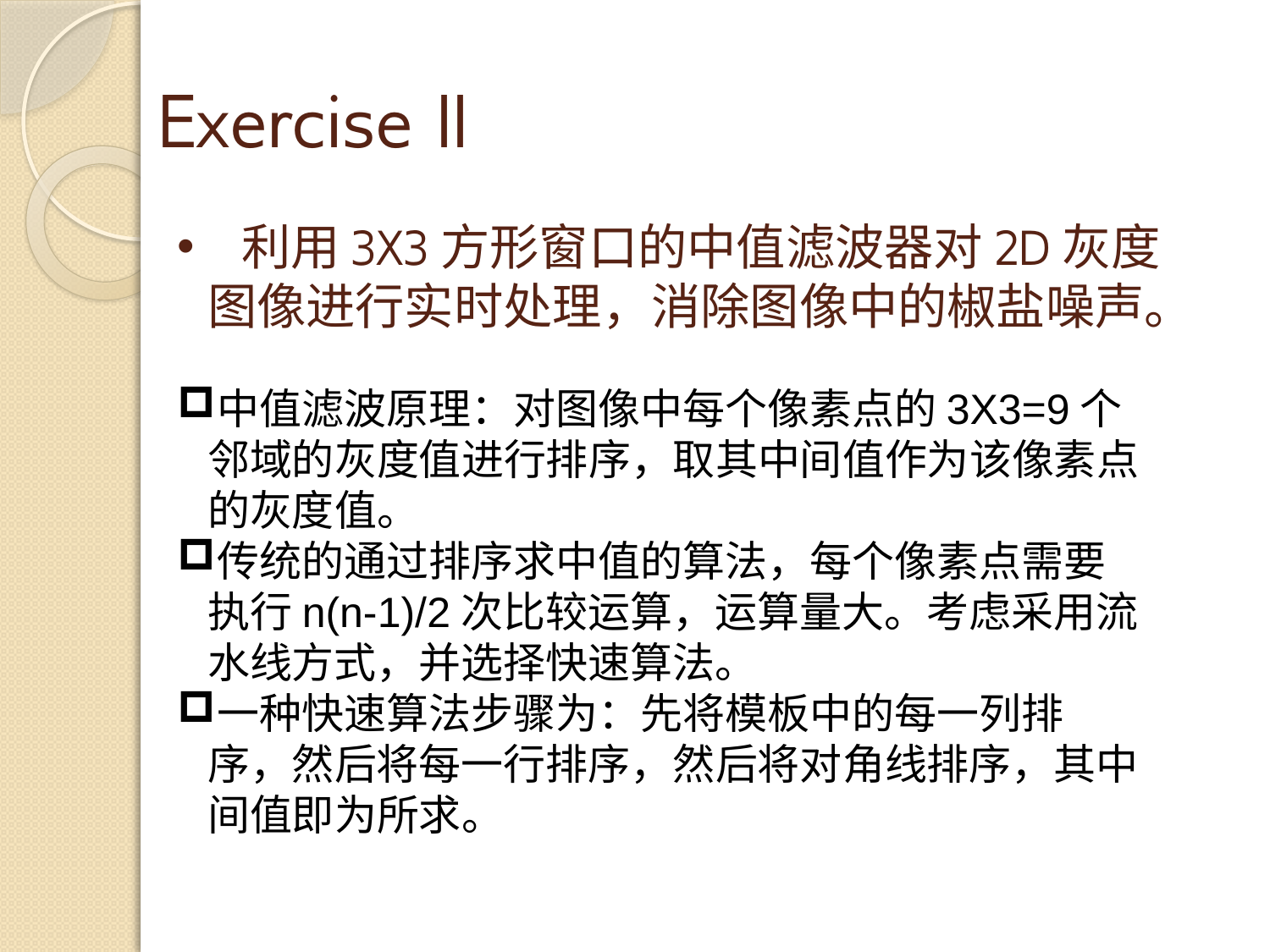

Exercise II
# 利用3X3方形窗口的中值滤波器对2D灰度图像进行实时处理，消除图像中的椒盐噪声。
中值滤波原理：对图像中每个像素点的3X3=9个邻域的灰度值进行排序，取其中间值作为该像素点的灰度值。
传统的通过排序求中值的算法，每个像素点需要执行n(n-1)/2次比较运算，运算量大。考虑采用流水线方式，并选择快速算法。
一种快速算法步骤为：先将模板中的每一列排序，然后将每一行排序，然后将对角线排序，其中间值即为所求。